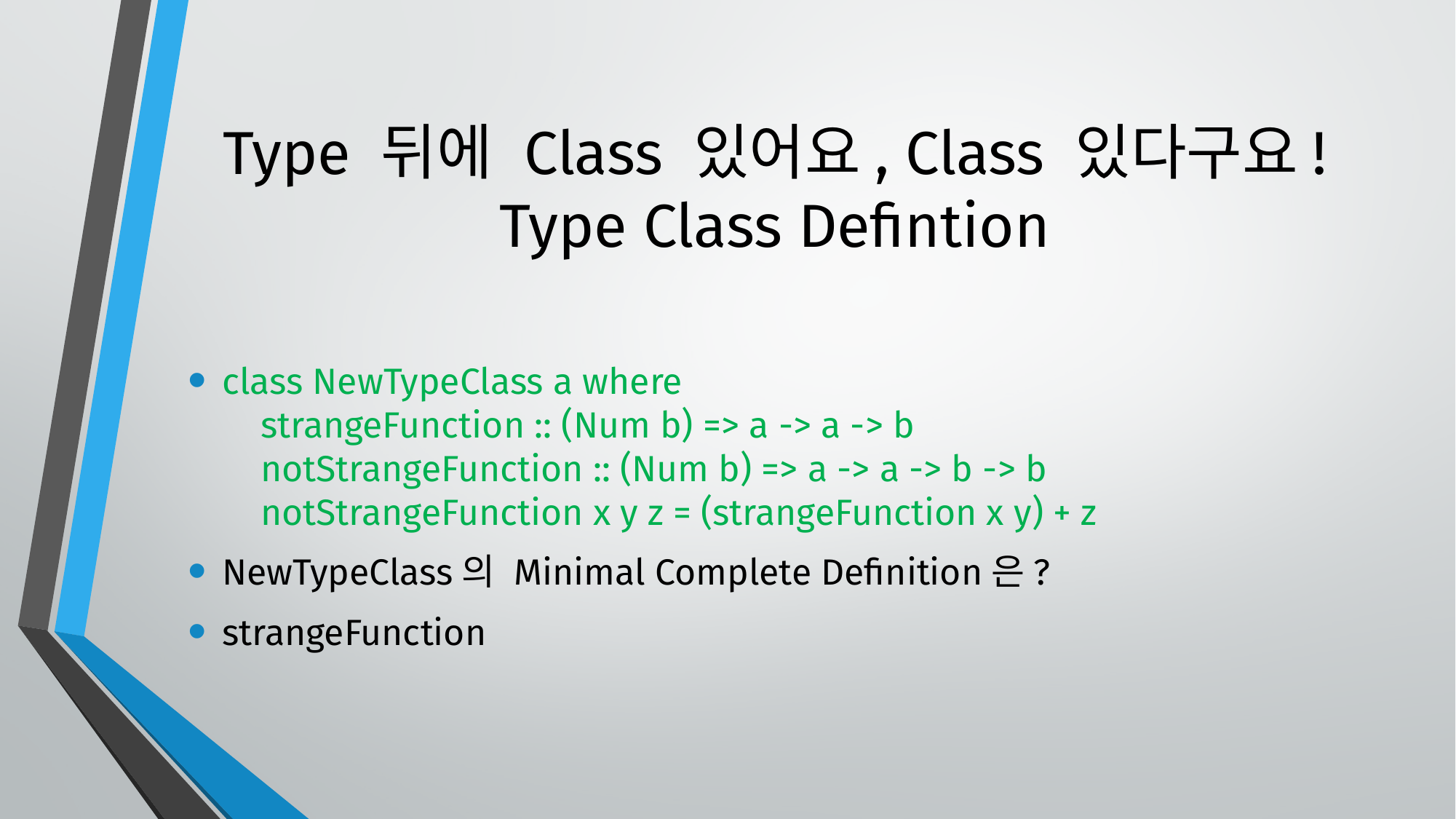

# Type 뒤에 Class 있어요, Class 있다구요! Type Class Defintion
class NewTypeClass a where
    strangeFunction :: (Num b) => a -> a -> b
    notStrangeFunction :: (Num b) => a -> a -> b -> b
    notStrangeFunction x y z = (strangeFunction x y) + z
NewTypeClass의 Minimal Complete Definition은?
strangeFunction